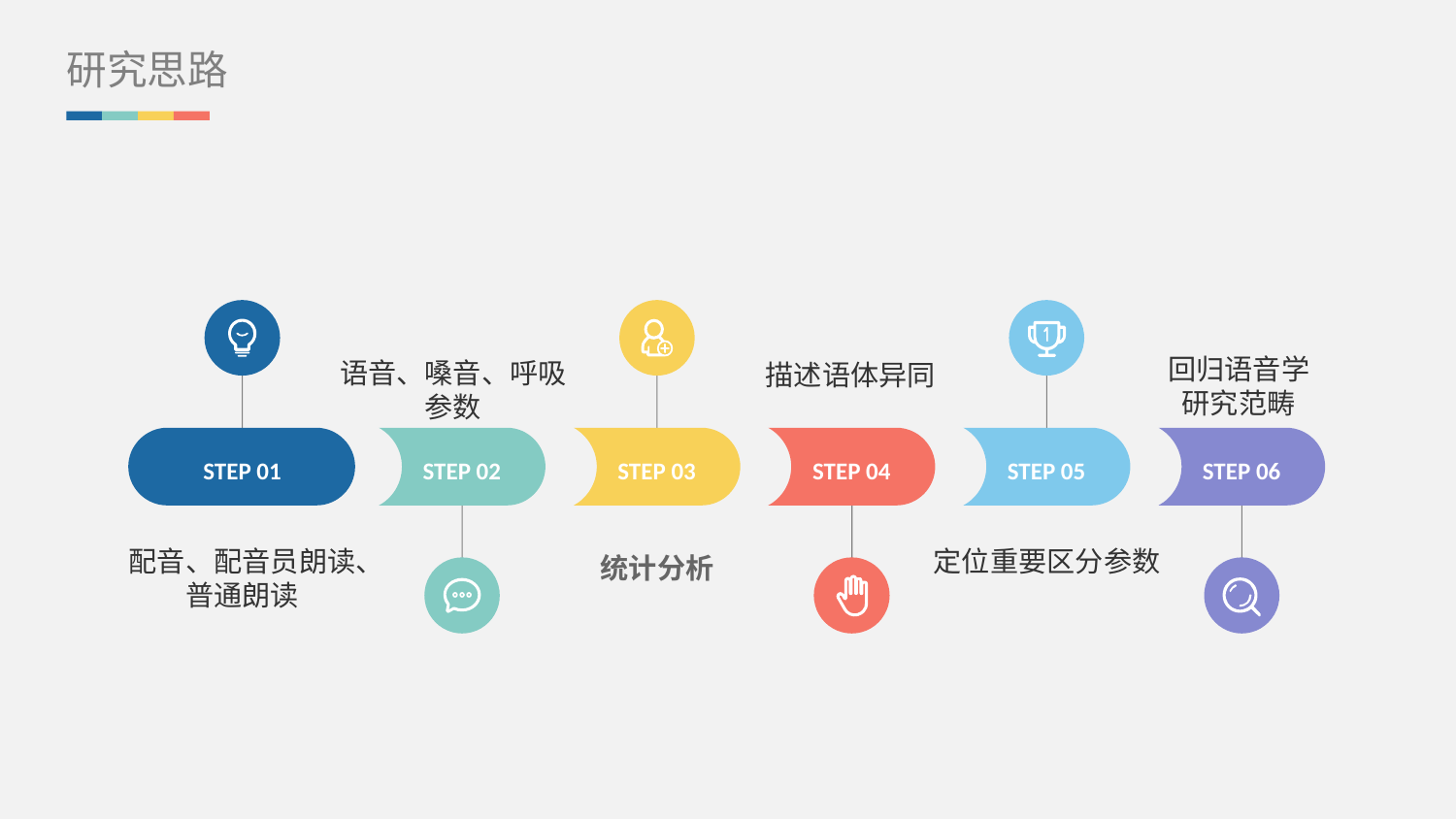

研究思路

回归语音学
研究范畴
语音、嗓音、呼吸参数
描述语体异同

STEP 01
STEP 02
STEP 03
STEP 04
STEP 05
STEP 06

配音、配音员朗读、普通朗读
统计分析
定位重要区分参数